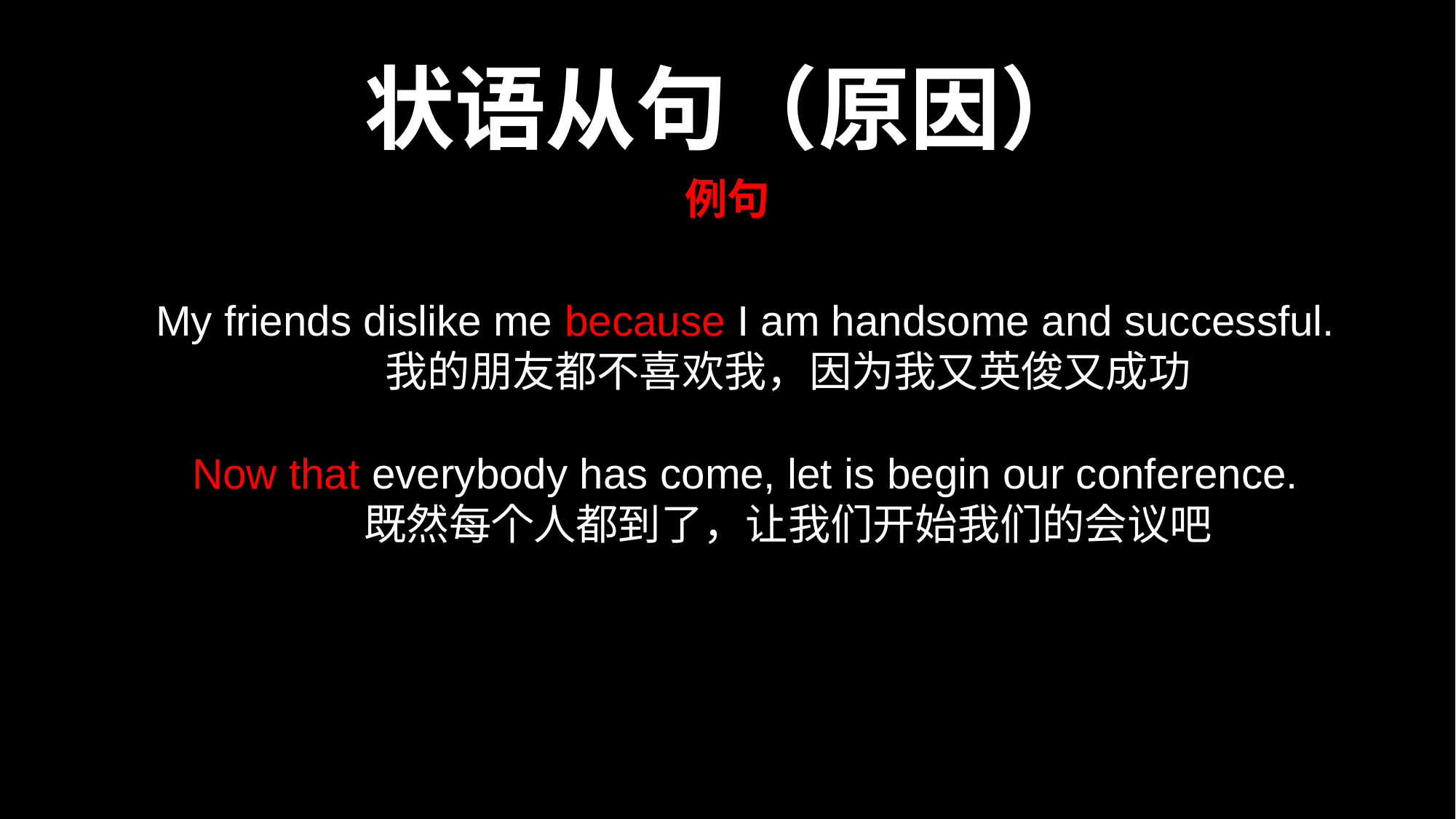

状语从句（原因）
例句
My friends dislike me because I am handsome and successful.
　　我的朋友都不喜欢我，因为我又英俊又成功

Now that everybody has come, let is begin our conference.
　　既然每个人都到了，让我们开始我们的会议吧